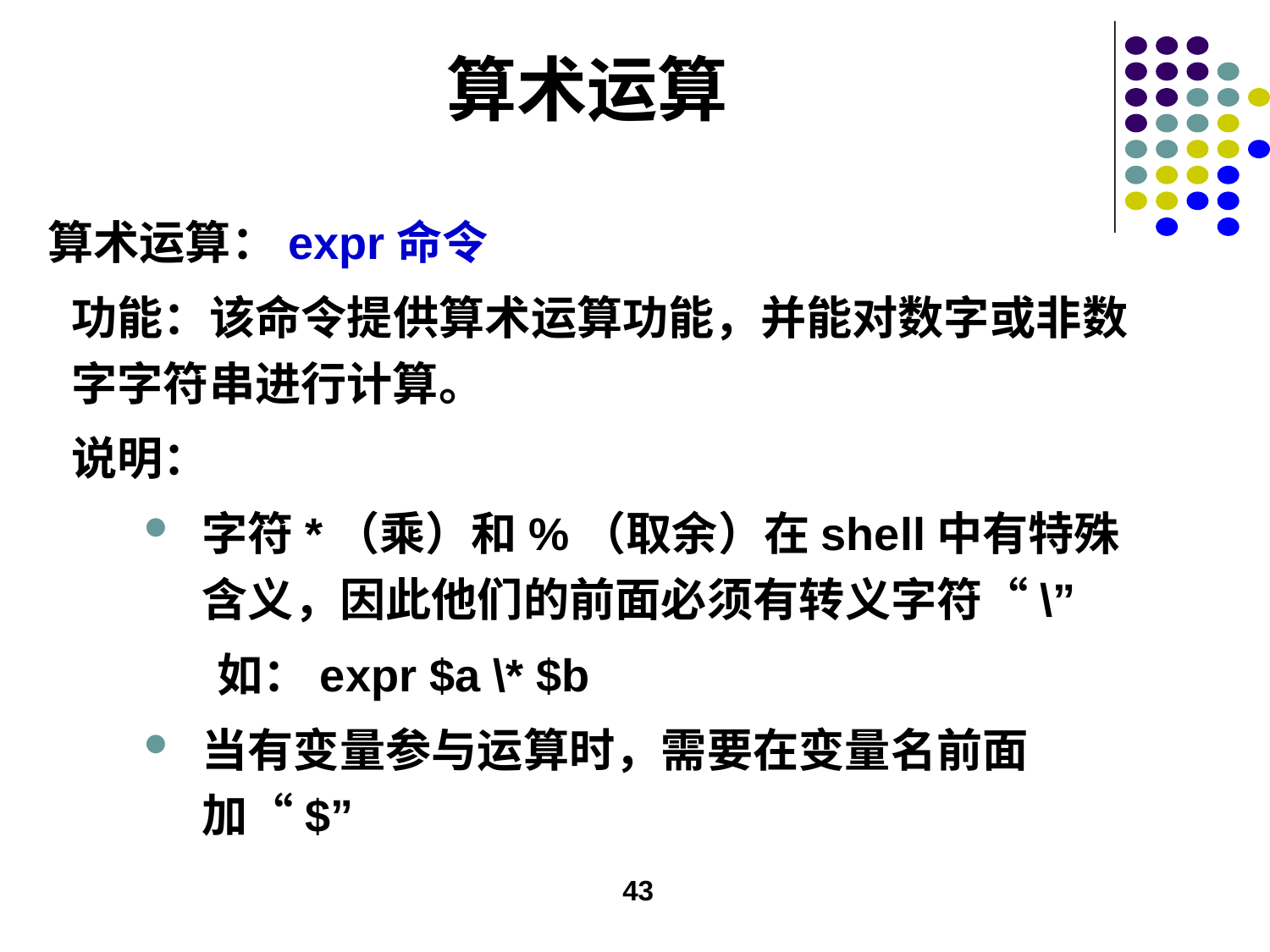

# 算术运算
算术运算：expr命令
功能：该命令提供算术运算功能，并能对数字或非数字字符串进行计算。
说明：
字符*（乘）和%（取余）在shell中有特殊含义，因此他们的前面必须有转义字符“\”
      如：expr $a \* $b
当有变量参与运算时，需要在变量名前面加“$”
43